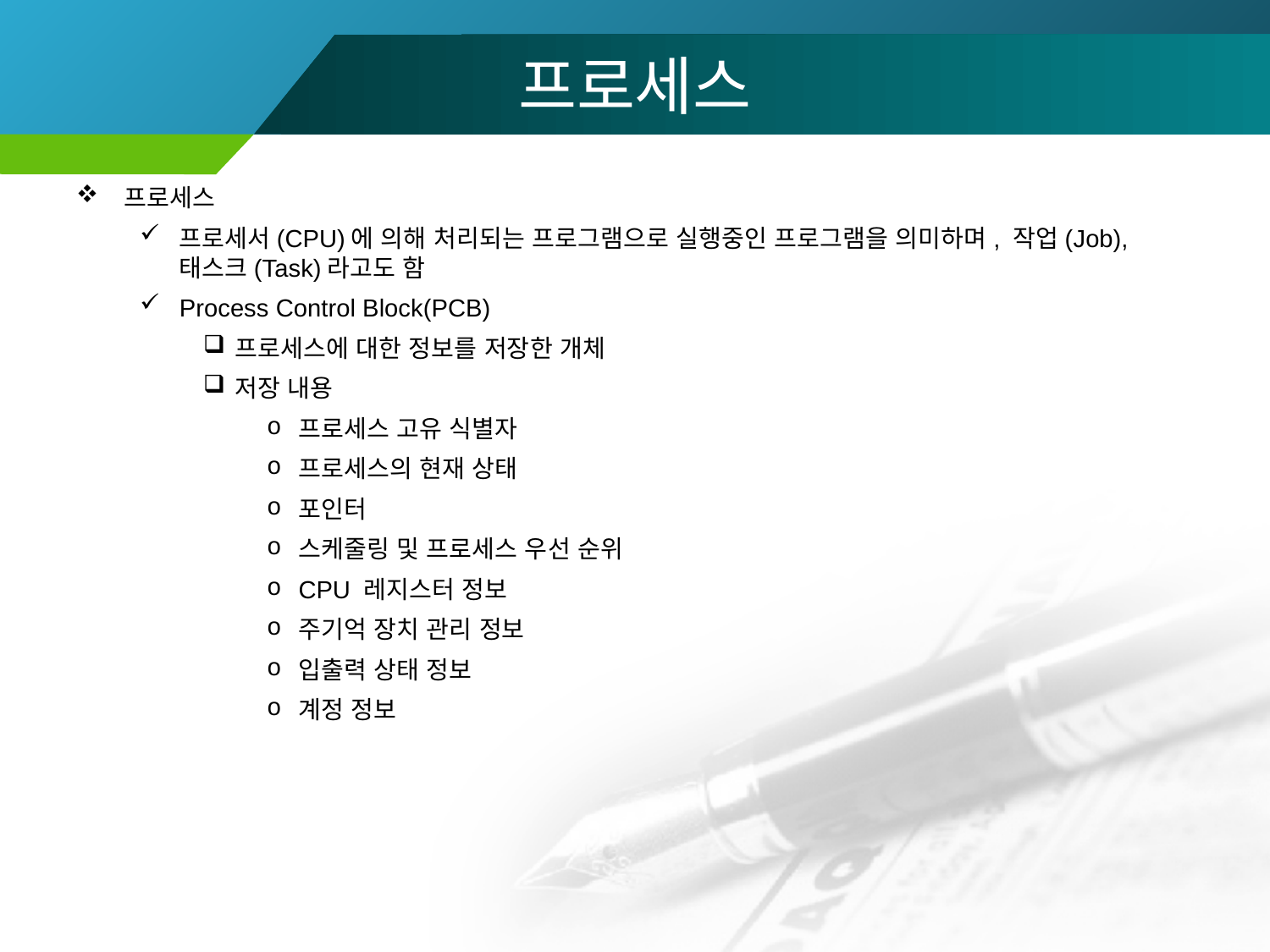

# 프로세스
프로세스
프로세서(CPU)에 의해 처리되는 프로그램으로 실행중인 프로그램을 의미하며, 작업(Job), 태스크(Task)라고도 함
Process Control Block(PCB)
프로세스에 대한 정보를 저장한 개체
저장 내용
프로세스 고유 식별자
프로세스의 현재 상태
포인터
스케줄링 및 프로세스 우선 순위
CPU 레지스터 정보
주기억 장치 관리 정보
입출력 상태 정보
계정 정보